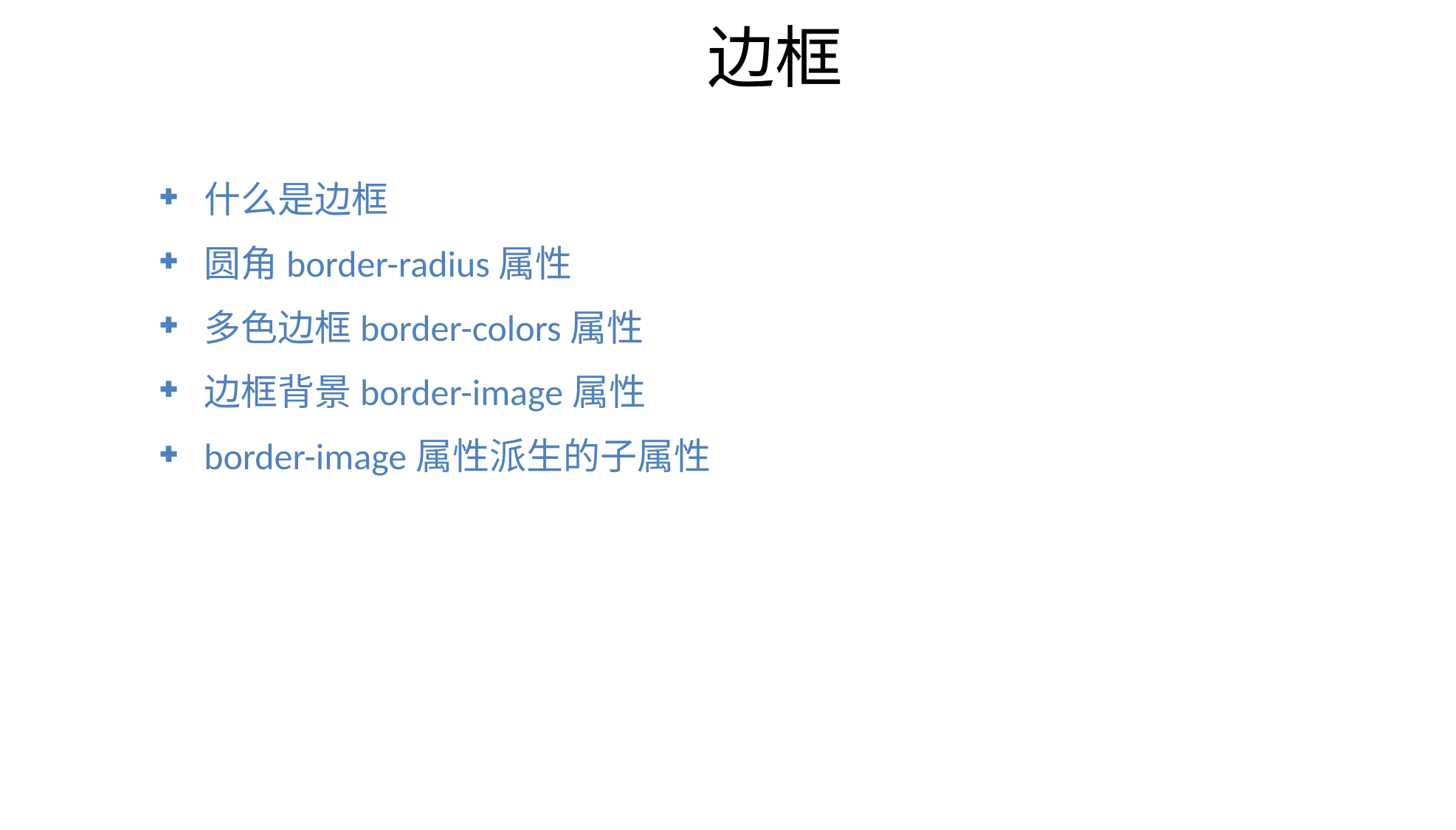

# 边框

什么是边框
圆角border-radius属性
多色边框border-colors属性
边框背景border-image属性
border-image属性派生的子属性